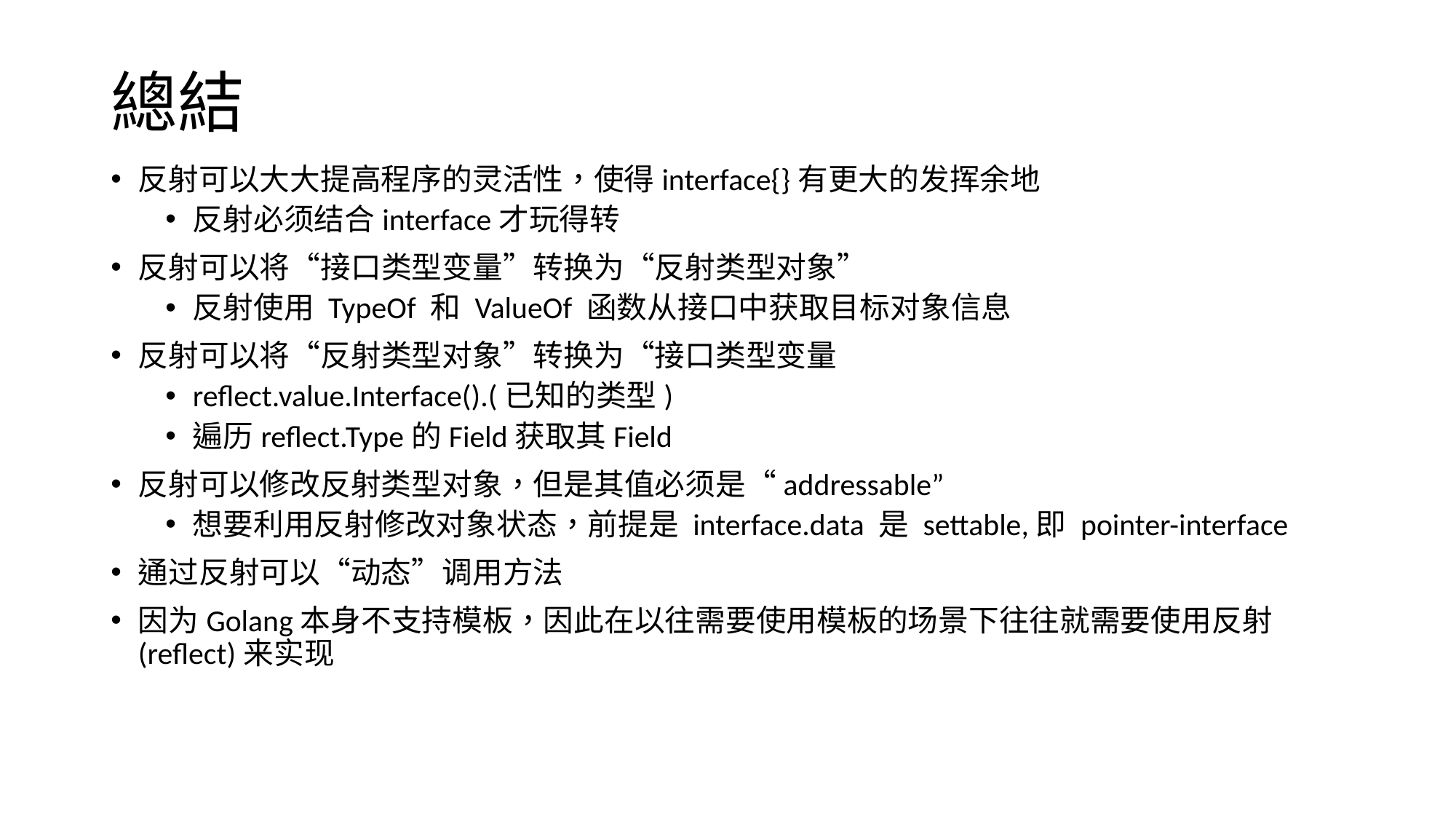

# 總結
反射可以大大提高程序的灵活性，使得interface{}有更大的发挥余地
反射必须结合interface才玩得转
反射可以将“接口类型变量”转换为“反射类型对象”
反射使用 TypeOf 和 ValueOf 函数从接口中获取目标对象信息
反射可以将“反射类型对象”转换为“接口类型变量
reflect.value.Interface().(已知的类型)
遍历reflect.Type的Field获取其Field
反射可以修改反射类型对象，但是其值必须是“addressable”
想要利用反射修改对象状态，前提是 interface.data 是 settable,即 pointer-interface
通过反射可以“动态”调用方法
因为Golang本身不支持模板，因此在以往需要使用模板的场景下往往就需要使用反射(reflect)来实现